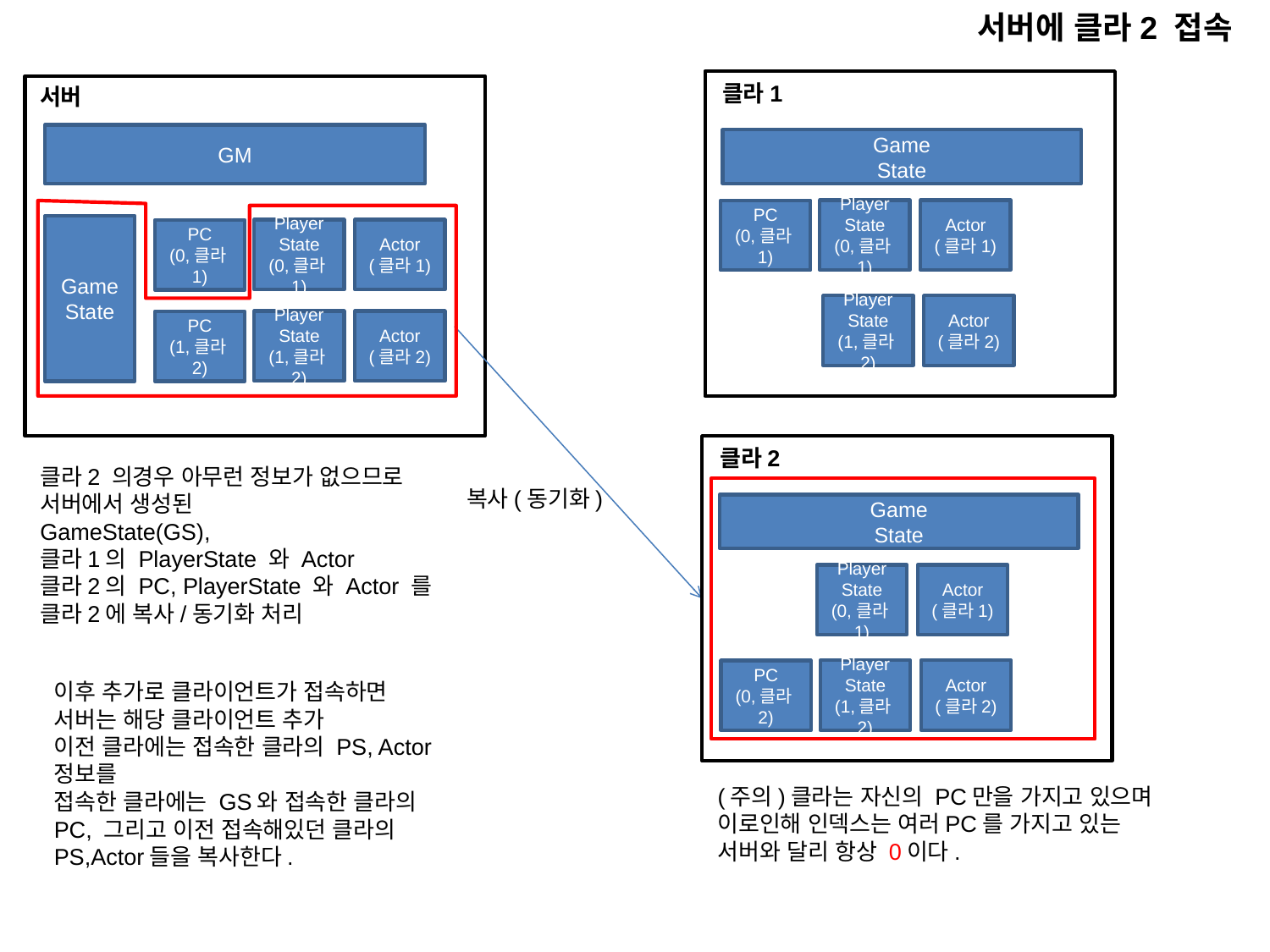

서버에 클라2 접속

클라1

서버
GM
Game
State
Player
State
(0,클라1)
Actor
(클라1)
PC
(0,클라1)

Game
State
Player
State
(0,클라1)
Actor
(클라1)
PC
(0,클라1)
Player
State
(1,클라2)
Actor
(클라2)
Player
State
(1,클라2)
Actor
(클라2)
PC
(1,클라2)

클라2
클라2 의경우 아무런 정보가 없으므로
서버에서 생성된
GameState(GS),
클라1의 PlayerState 와 Actor
클라2의 PC, PlayerState 와 Actor 를
클라2에 복사/동기화 처리
복사(동기화)

Game
State
Player
State
(0,클라1)
Actor
(클라1)
Player
State
(1,클라2)
Actor
(클라2)
PC
(0,클라2)
이후 추가로 클라이언트가 접속하면
서버는 해당 클라이언트 추가
이전 클라에는 접속한 클라의 PS, Actor정보를
접속한 클라에는 GS와 접속한 클라의PC, 그리고 이전 접속해있던 클라의 PS,Actor들을 복사한다.
(주의)클라는 자신의 PC만을 가지고 있으며 이로인해 인덱스는 여러PC를 가지고 있는 서버와 달리 항상 0이다.